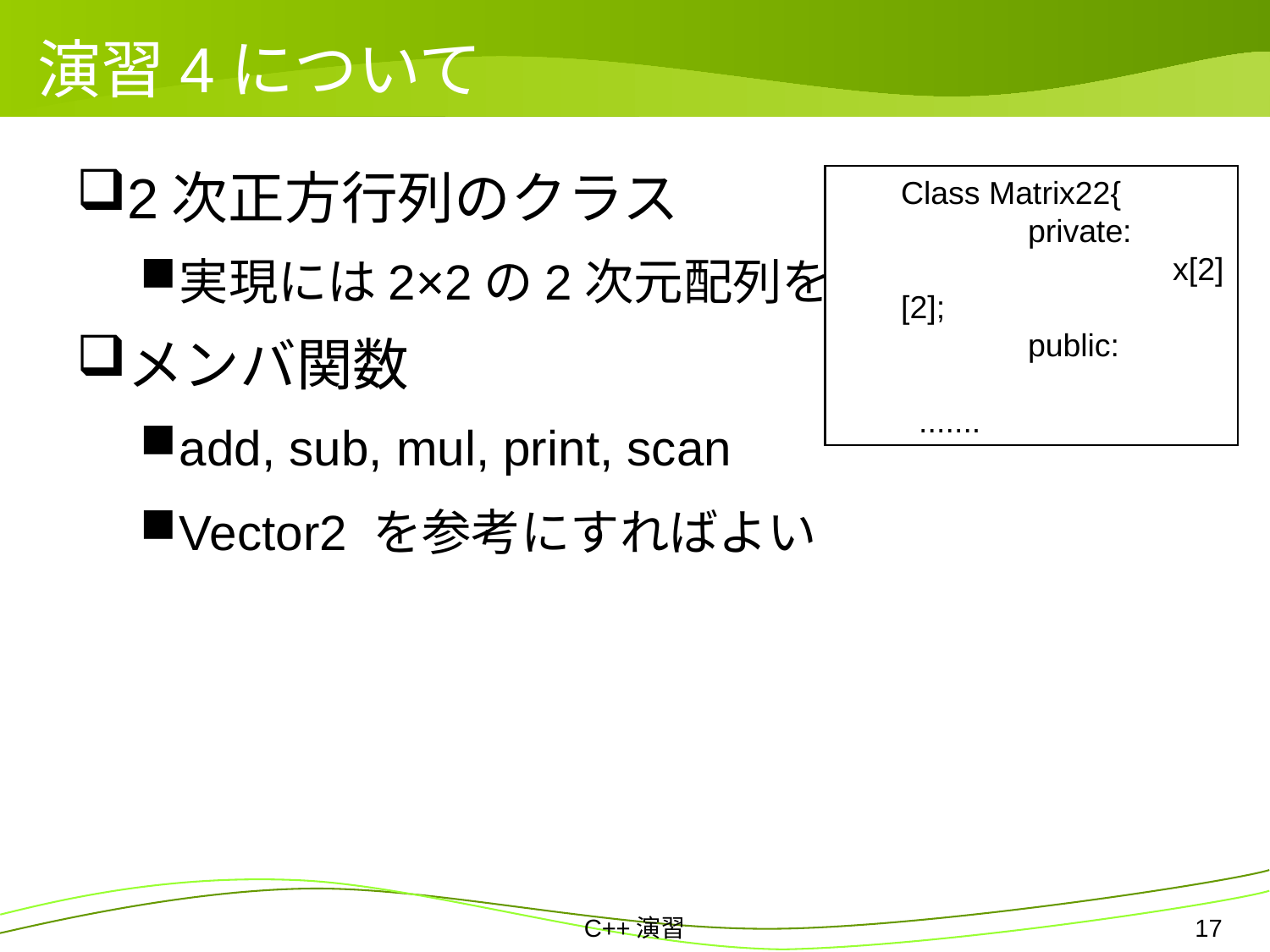

# 演習4について
2次正方行列のクラス
実現には2×2の2次元配列を
メンバ関数
add, sub, mul, print, scan
Vector2 を参考にすればよい
Class Matrix22{
	private:
		  x[2][2];
	public:
		  .......
C++演習
17